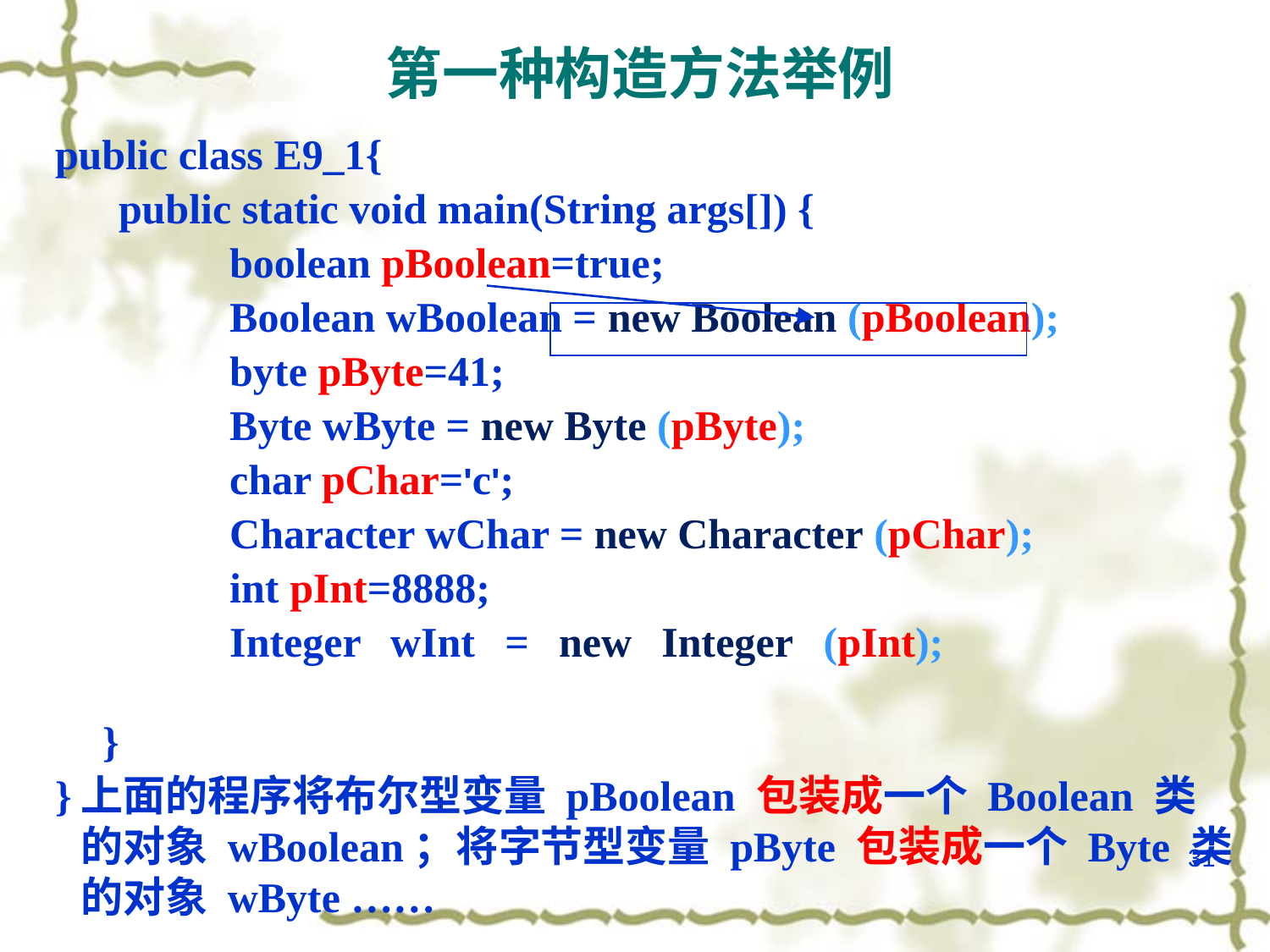

# 第一种构造方法举例
public class E9_1{
      public static void main(String args[]) {
		boolean pBoolean=true;
		Boolean wBoolean = new Boolean (pBoolean);
		byte pByte=41;
		Byte wByte = new Byte (pByte);
		char pChar='c';
		Character wChar = new Character (pChar);
		int pInt=8888;
		Integer wInt = new Integer (pInt);
	}
}

上面的程序将布尔型变量 pBoolean 包装成一个 Boolean 类
的对象 wBoolean；将字节型变量 pByte 包装成一个 Byte 类
的对象 wByte ……
31